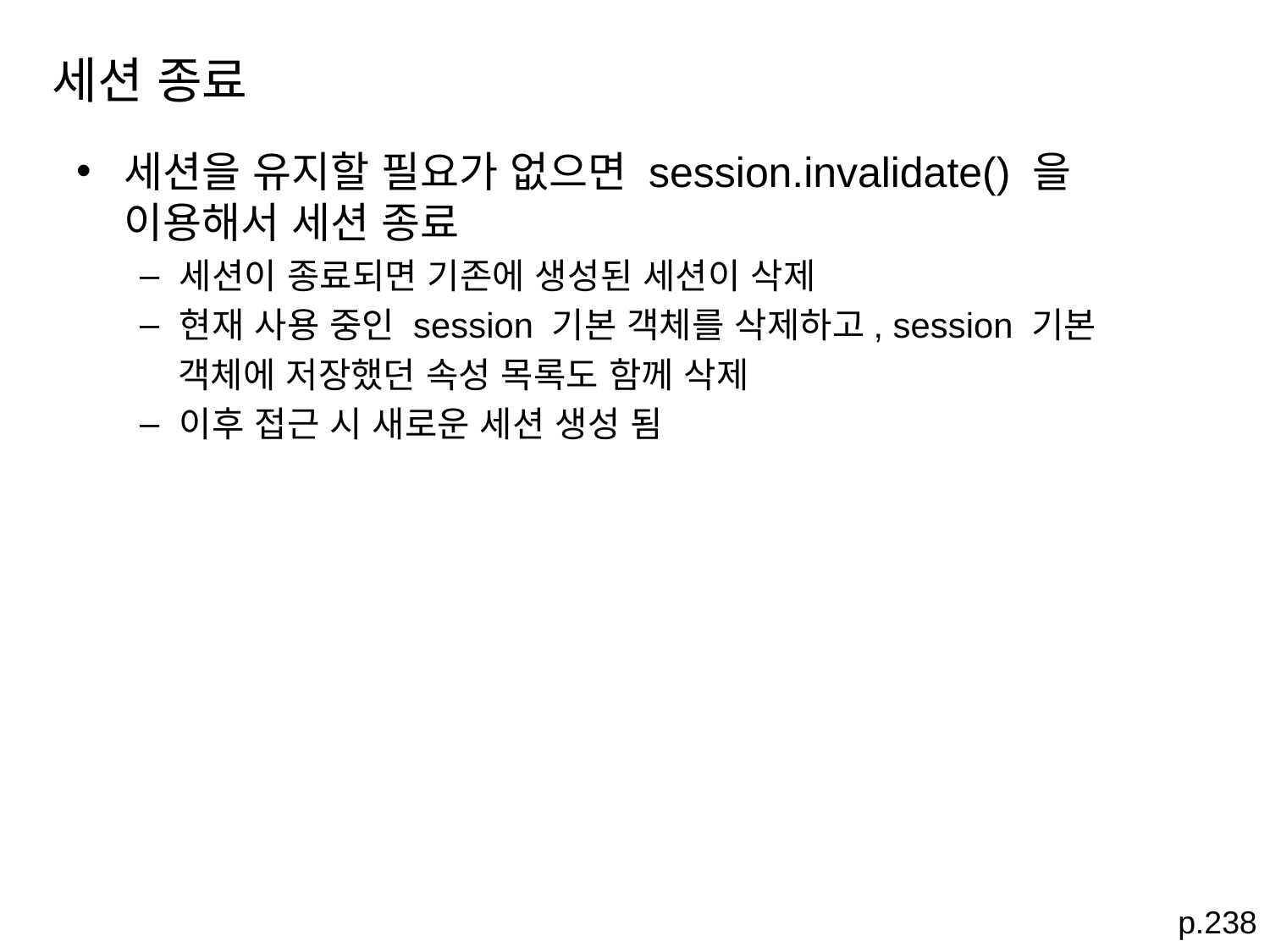

# 세션 종료
세션을 유지할 필요가 없으면 session.invalidate() 을 이용해서 세션 종료
세션이 종료되면 기존에 생성된 세션이 삭제
현재 사용 중인 session 기본 객체를 삭제하고, session 기본
   객체에 저장했던 속성 목록도 함께 삭제
이후 접근 시 새로운 세션 생성 됨
p.238